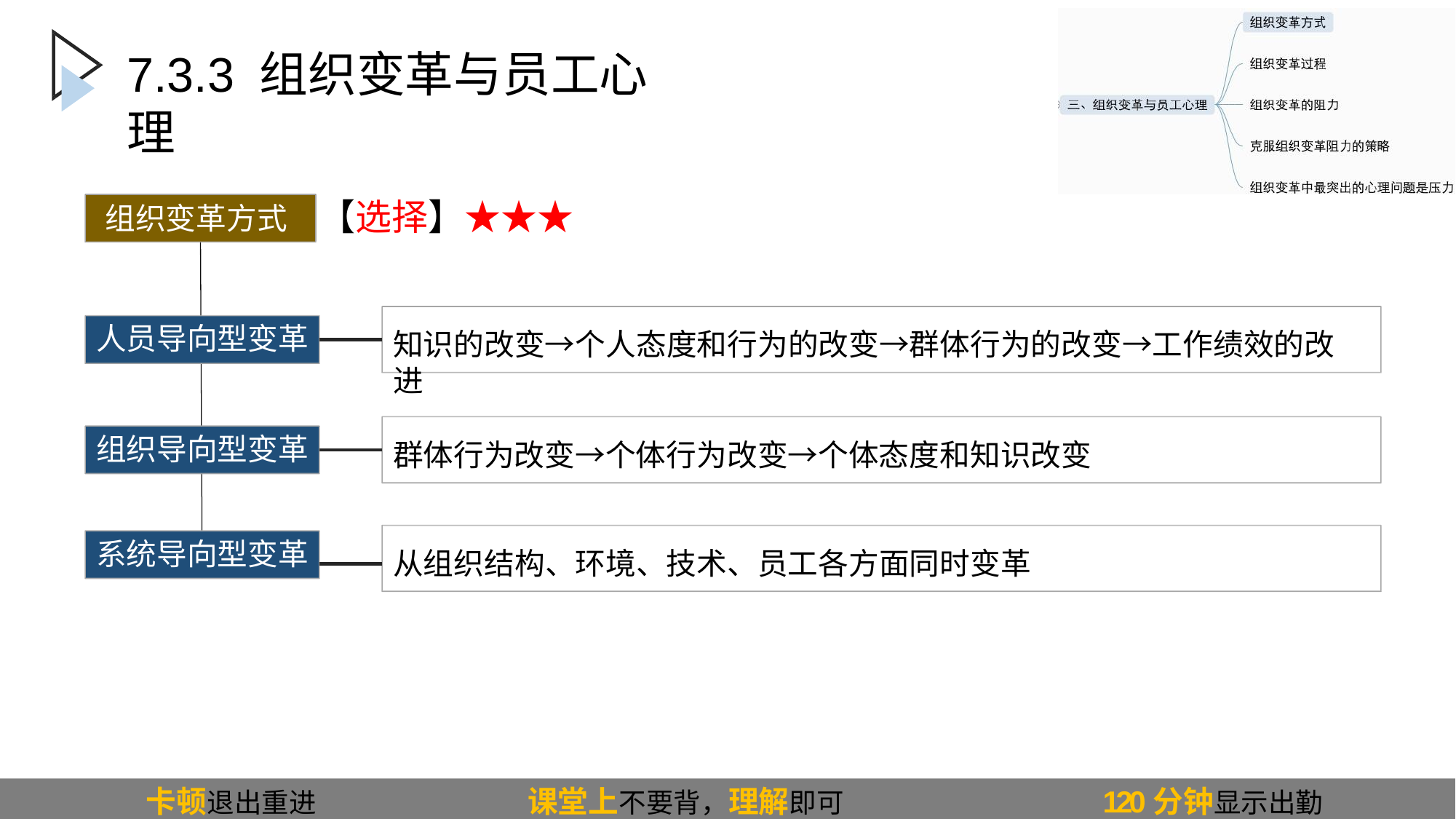

# 7.3.3 组织变革与员工心理
【选择】★★★

组织变革方式

人员导向型变革
知识的改变→个人态度和行为的改变→群体行为的改变→工作绩效的改进

组织导向型变革
群体行为改变→个体行为改变→个体态度和知识改变

系统导向型变革
从组织结构、环境、技术、员工各方面同时变革

卡顿退出重进
课堂上不要背，理解即可
120分钟显示出勤